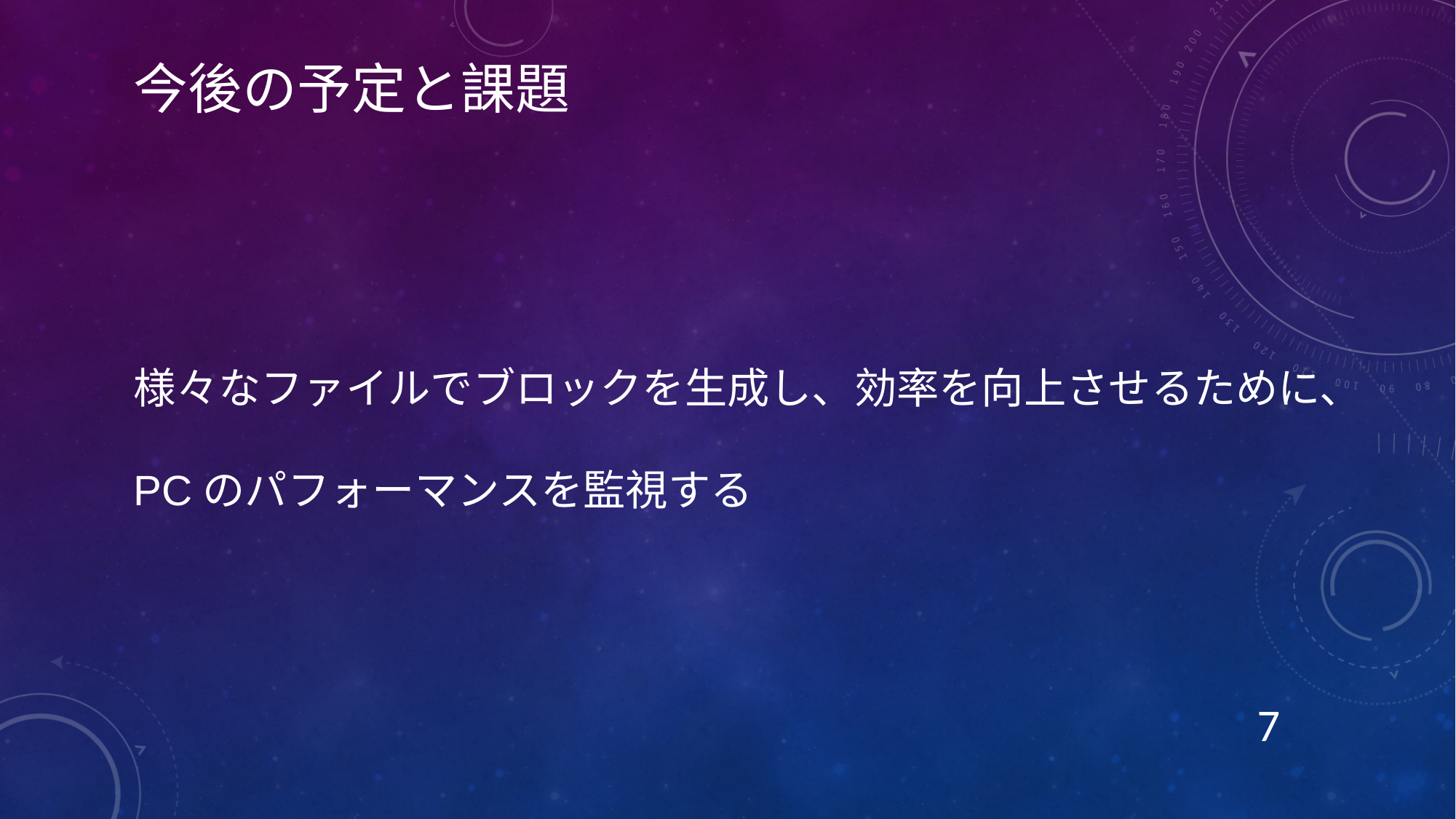

# 今後の予定と課題
様々なファイルでブロックを生成し、効率を向上させるために、
PCのパフォーマンスを監視する
7